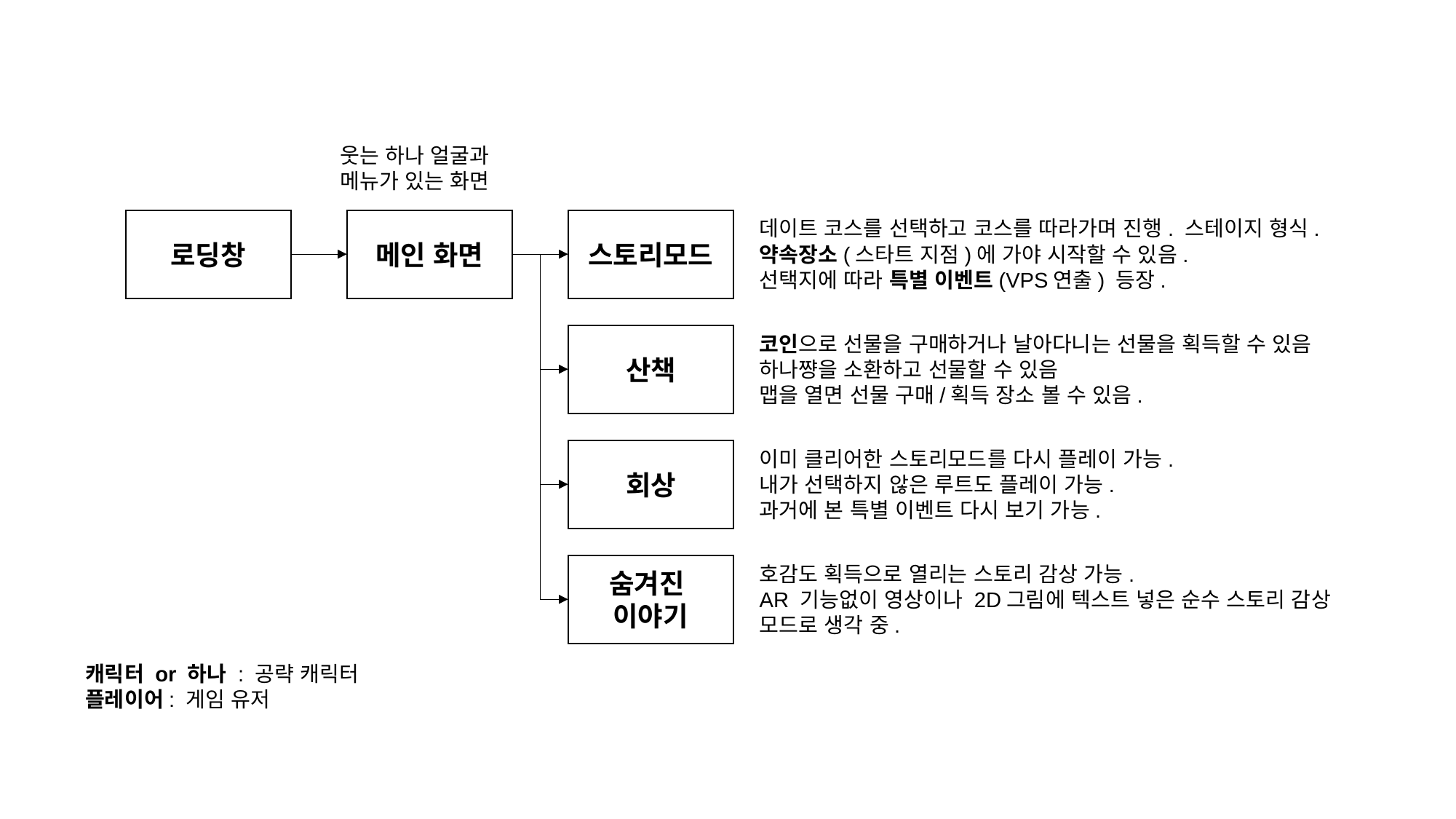

웃는 하나 얼굴과 메뉴가 있는 화면
데이트 코스를 선택하고 코스를 따라가며 진행. 스테이지 형식.
약속장소(스타트 지점)에 가야 시작할 수 있음.
선택지에 따라 특별 이벤트(VPS연출) 등장.
로딩창
메인 화면
스토리모드
산책
코인으로 선물을 구매하거나 날아다니는 선물을 획득할 수 있음
하나쨩을 소환하고 선물할 수 있음
맵을 열면 선물 구매/획득 장소 볼 수 있음.
회상
이미 클리어한 스토리모드를 다시 플레이 가능.
내가 선택하지 않은 루트도 플레이 가능.
과거에 본 특별 이벤트 다시 보기 가능.
숨겨진
이야기
호감도 획득으로 열리는 스토리 감상 가능.
AR 기능없이 영상이나 2D그림에 텍스트 넣은 순수 스토리 감상 모드로 생각 중.
캐릭터 or 하나 : 공략 캐릭터
플레이어: 게임 유저